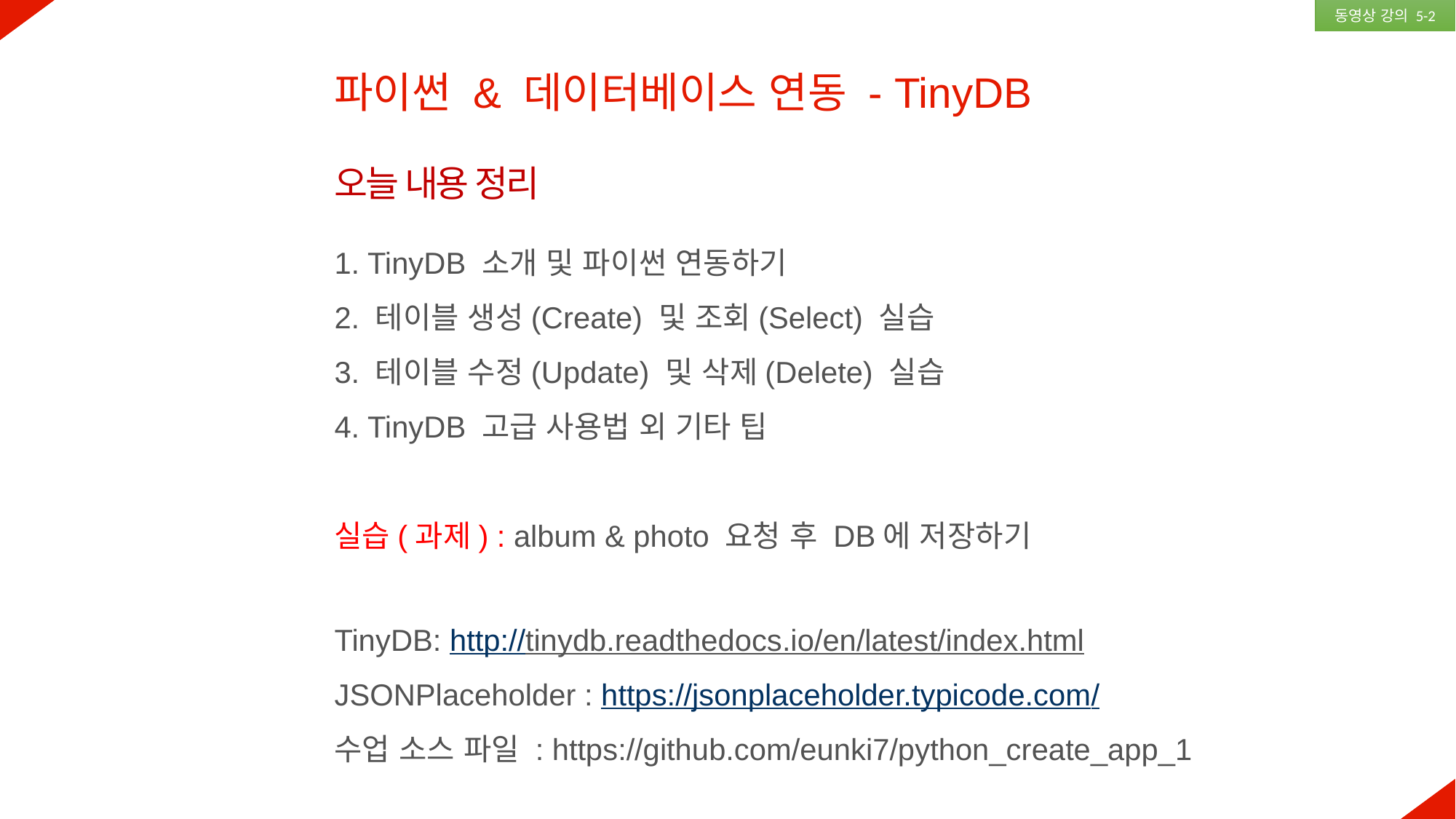

동영상 강의 5-2
파이썬 & 데이터베이스 연동 - TinyDB
오늘 내용 정리
1. TinyDB 소개 및 파이썬 연동하기
2. 테이블 생성(Create) 및 조회(Select) 실습
3. 테이블 수정(Update) 및 삭제(Delete) 실습
4. TinyDB 고급 사용법 외 기타 팁

실습(과제) : album & photo 요청 후 DB에 저장하기

TinyDB: http://tinydb.readthedocs.io/en/latest/index.html
JSONPlaceholder : https://jsonplaceholder.typicode.com/
수업 소스 파일 : https://github.com/eunki7/python_create_app_1